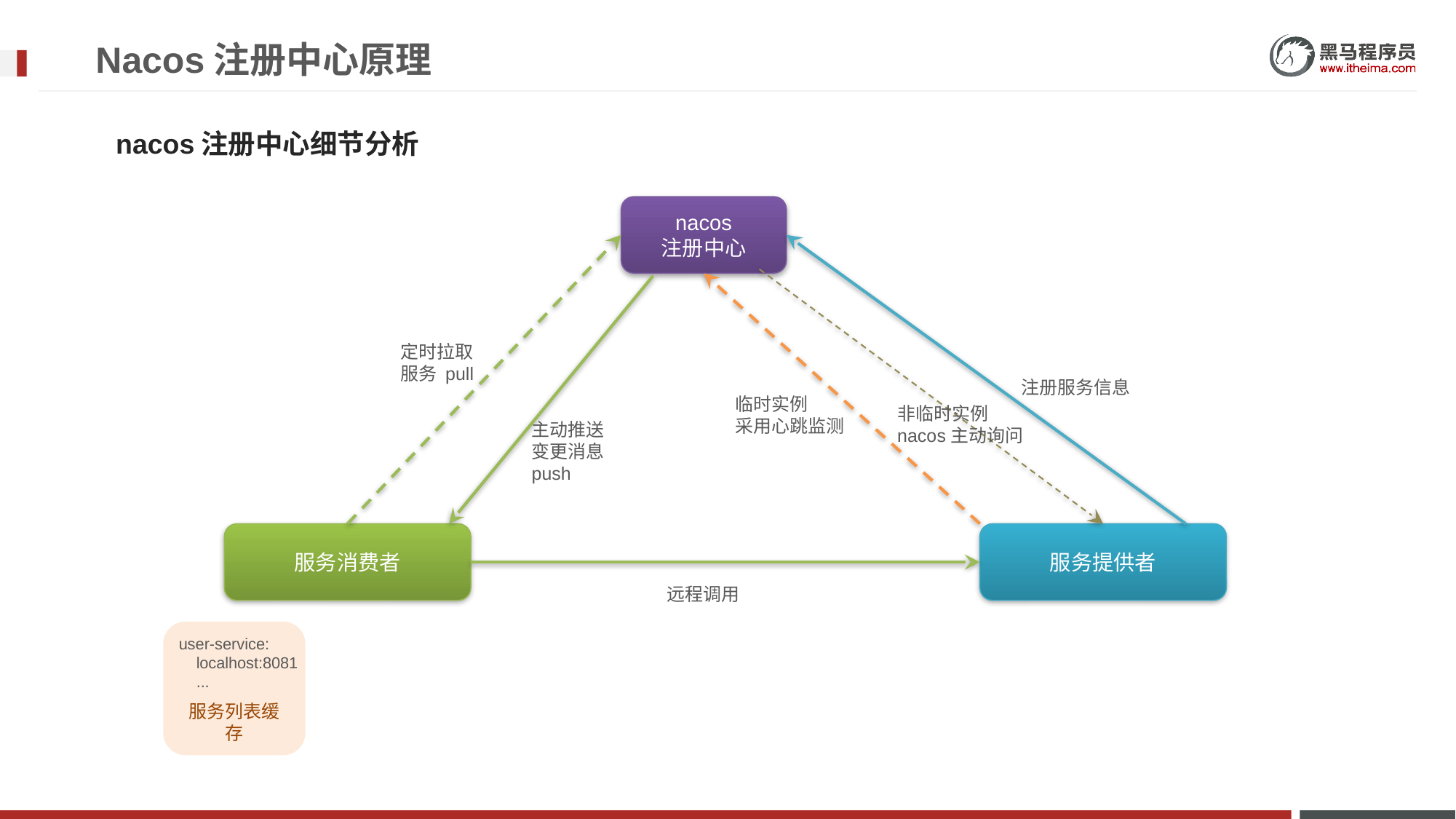

# Nacos注册中心原理
nacos注册中心细节分析
nacos
注册中心
定时拉取
服务 pull
注册服务信息
临时实例
采用心跳监测
非临时实例
nacos主动询问
主动推送
变更消息
push
服务提供者
服务消费者
远程调用
服务列表缓存
user-service:
    localhost:8081
    ...